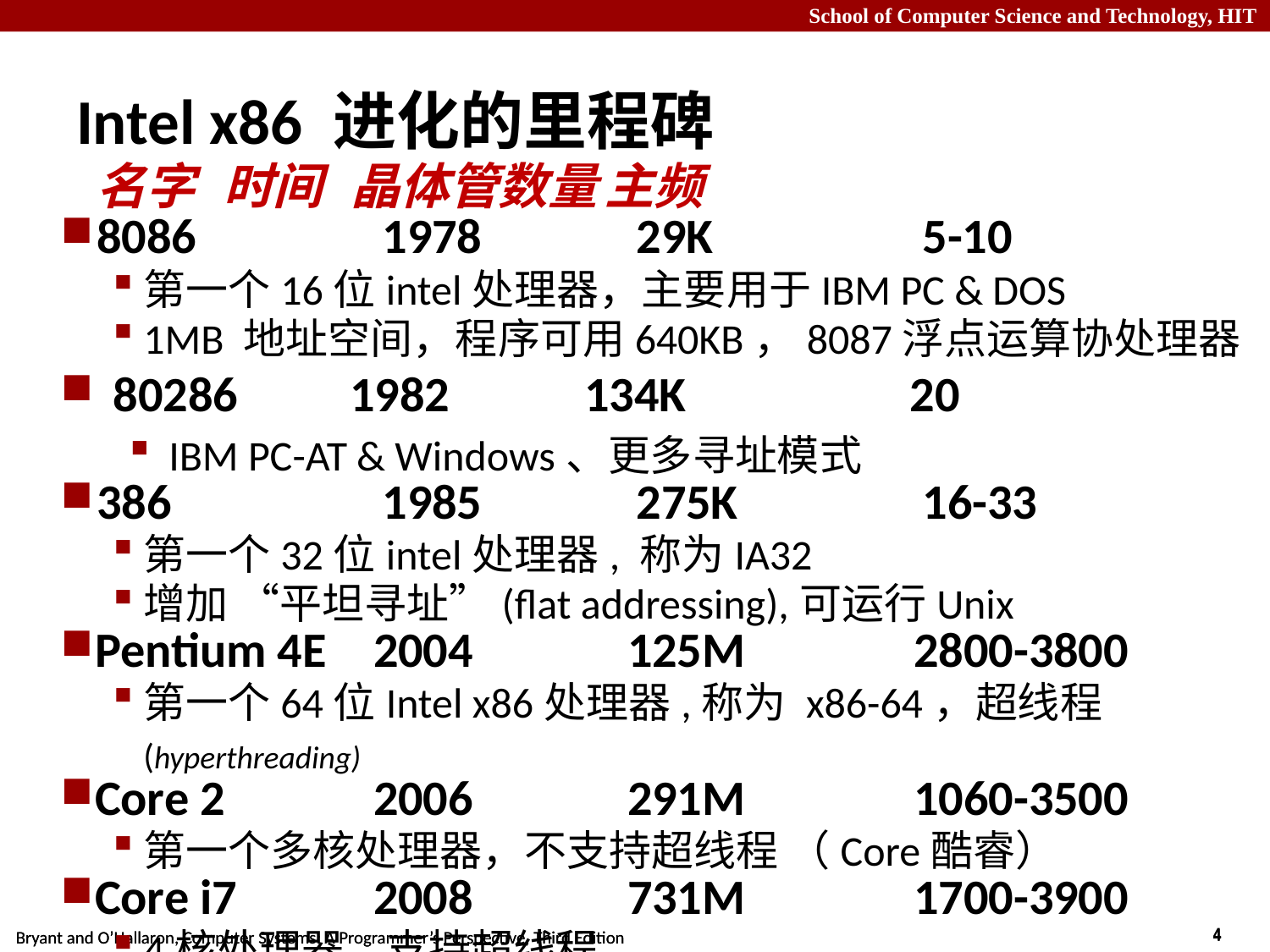

# Intel x86 进化的里程碑
	名字	时间	晶体管数量	主频
8086	1978	29K	5-10
第一个16位intel处理器，主要用于IBM PC & DOS
1MB 地址空间，程序可用640KB，8087浮点运算协处理器
80286          1982            134K                    20
IBM PC-AT & Windows、更多寻址模式
386	1985	275K	16-33
第一个32位intel处理器, 称为IA32
增加 “平坦寻址”(flat addressing),可运行Unix
Pentium 4E	2004	125M	2800-3800
第一个64位Intel x86处理器,称为 x86-64，超线程(hyperthreading)
Core 2	2006	291M	1060-3500
第一个多核处理器，不支持超线程 （Core酷睿）
Core i7	2008	731M	1700-3900
4核处理器、支持超线程